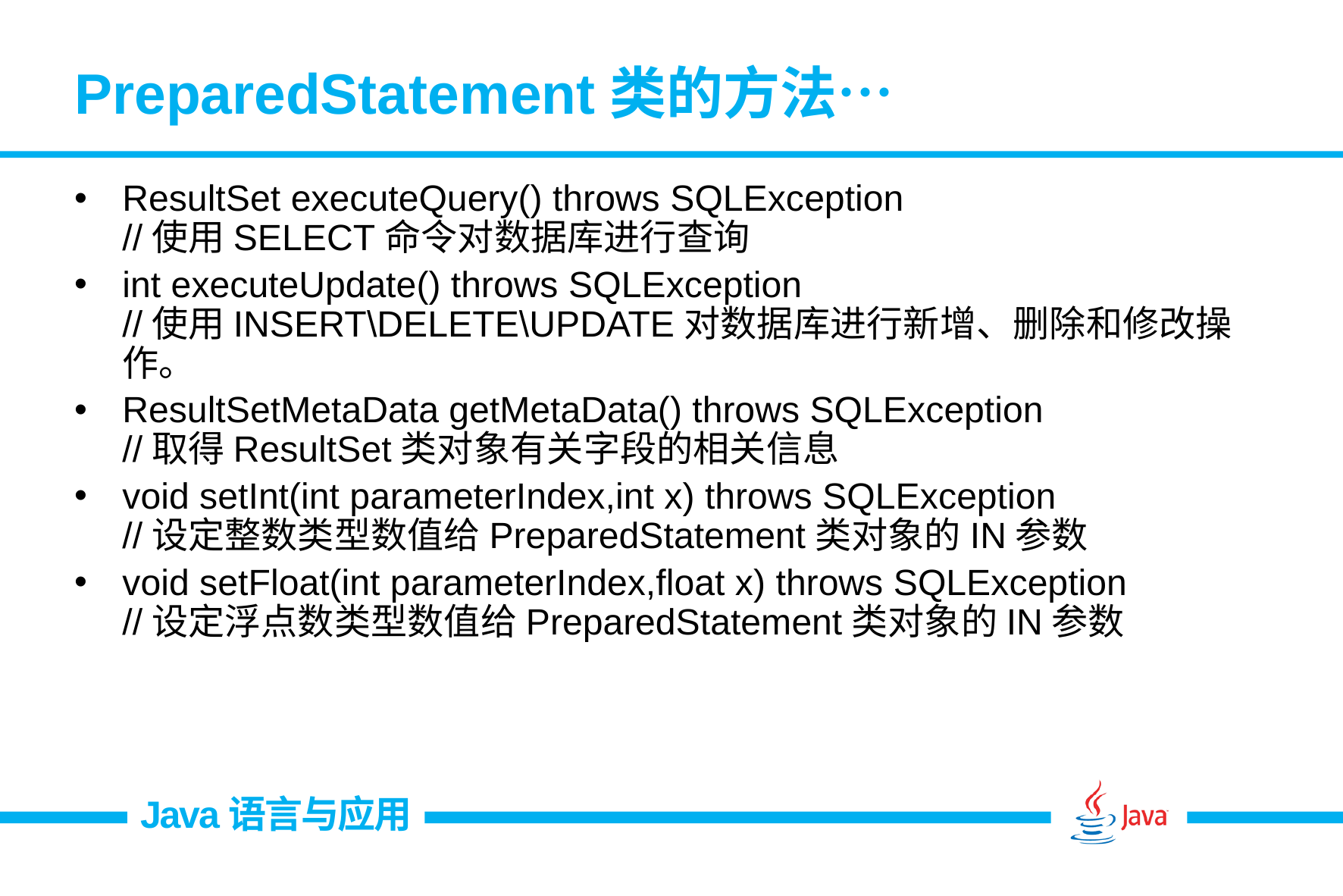

# PreparedStatement类的方法…
ResultSet executeQuery() throws SQLException 
//使用SELECT命令对数据库进行查询
int executeUpdate() throws SQLException  
//使用INSERT\DELETE\UPDATE对数据库进行新增、删除和修改操作。
ResultSetMetaData getMetaData() throws SQLException 
//取得ResultSet类对象有关字段的相关信息
void setInt(int parameterIndex,int x) throws SQLException 
//设定整数类型数值给PreparedStatement类对象的IN参数
void setFloat(int parameterIndex,float x) throws SQLException
//设定浮点数类型数值给PreparedStatement类对象的IN参数